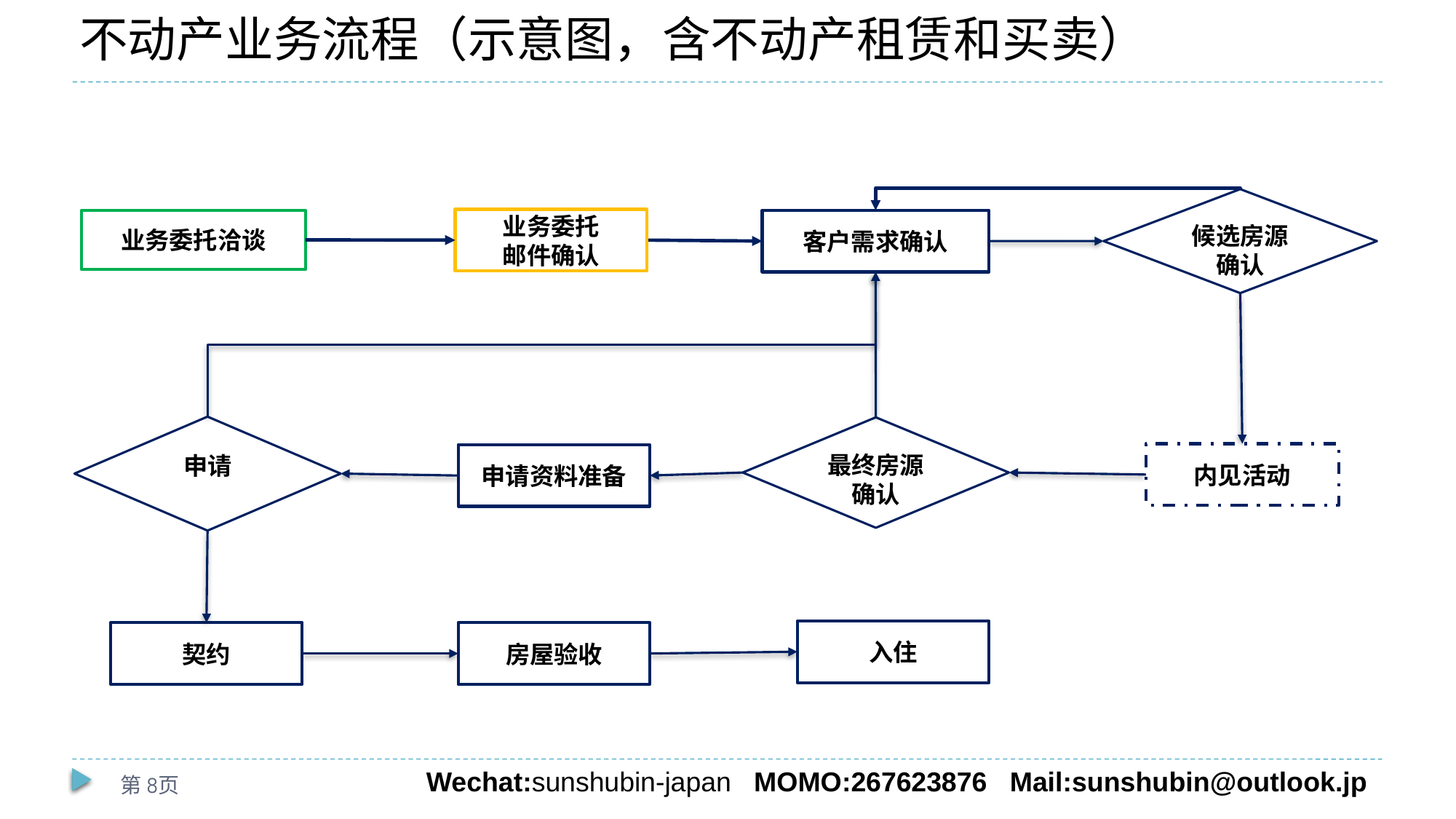

# 不动产业务流程（示意图，含不动产租赁和买卖）
候选房源确认
业务委托
邮件确认
业务委托洽谈
客户需求确认
申请
最终房源确认
内见活动
申请资料准备
入住
契约
房屋验收
第8页